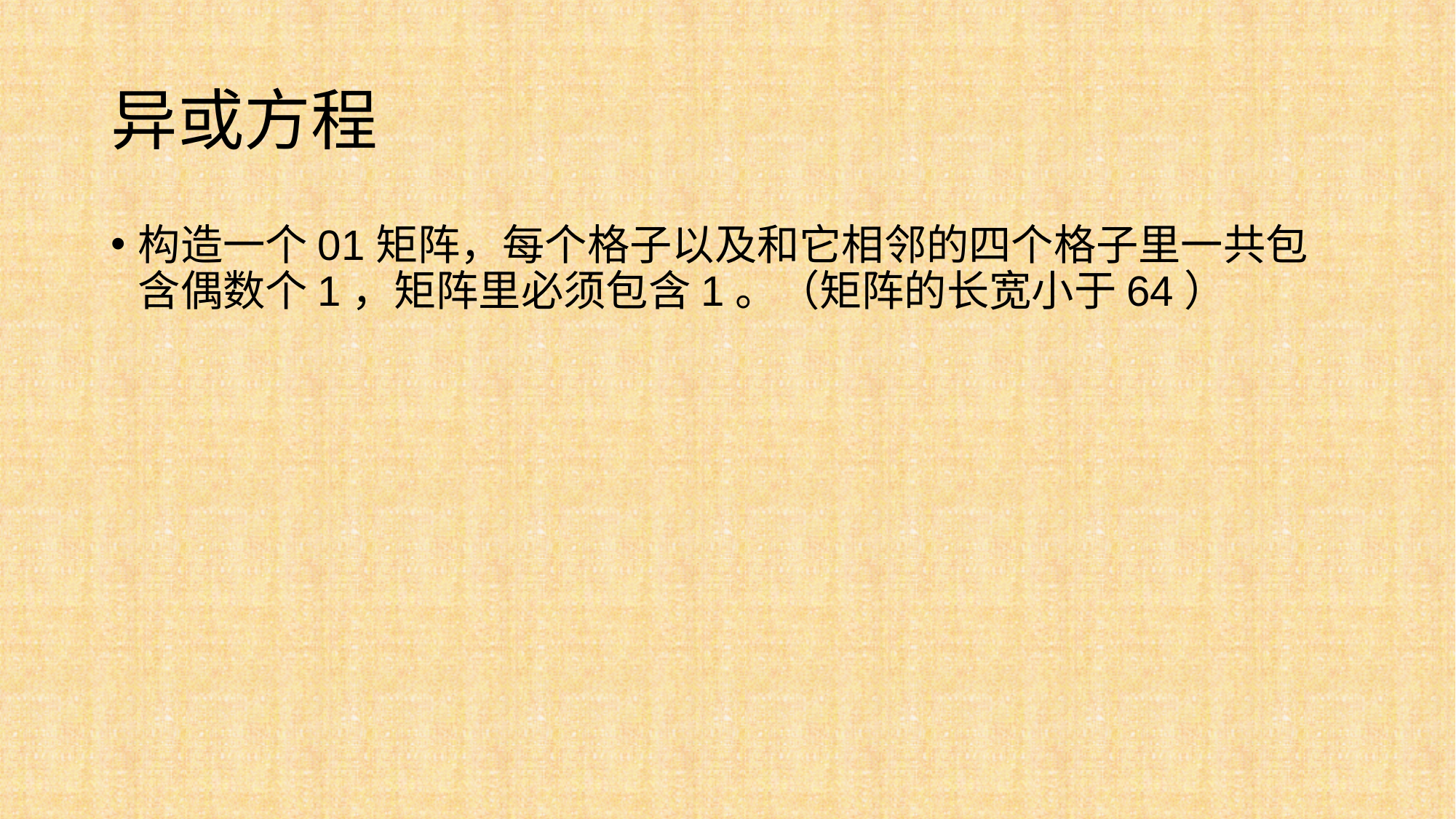

# 异或方程
构造一个01矩阵，每个格子以及和它相邻的四个格子里一共包含偶数个1，矩阵里必须包含1。（矩阵的长宽小于64）